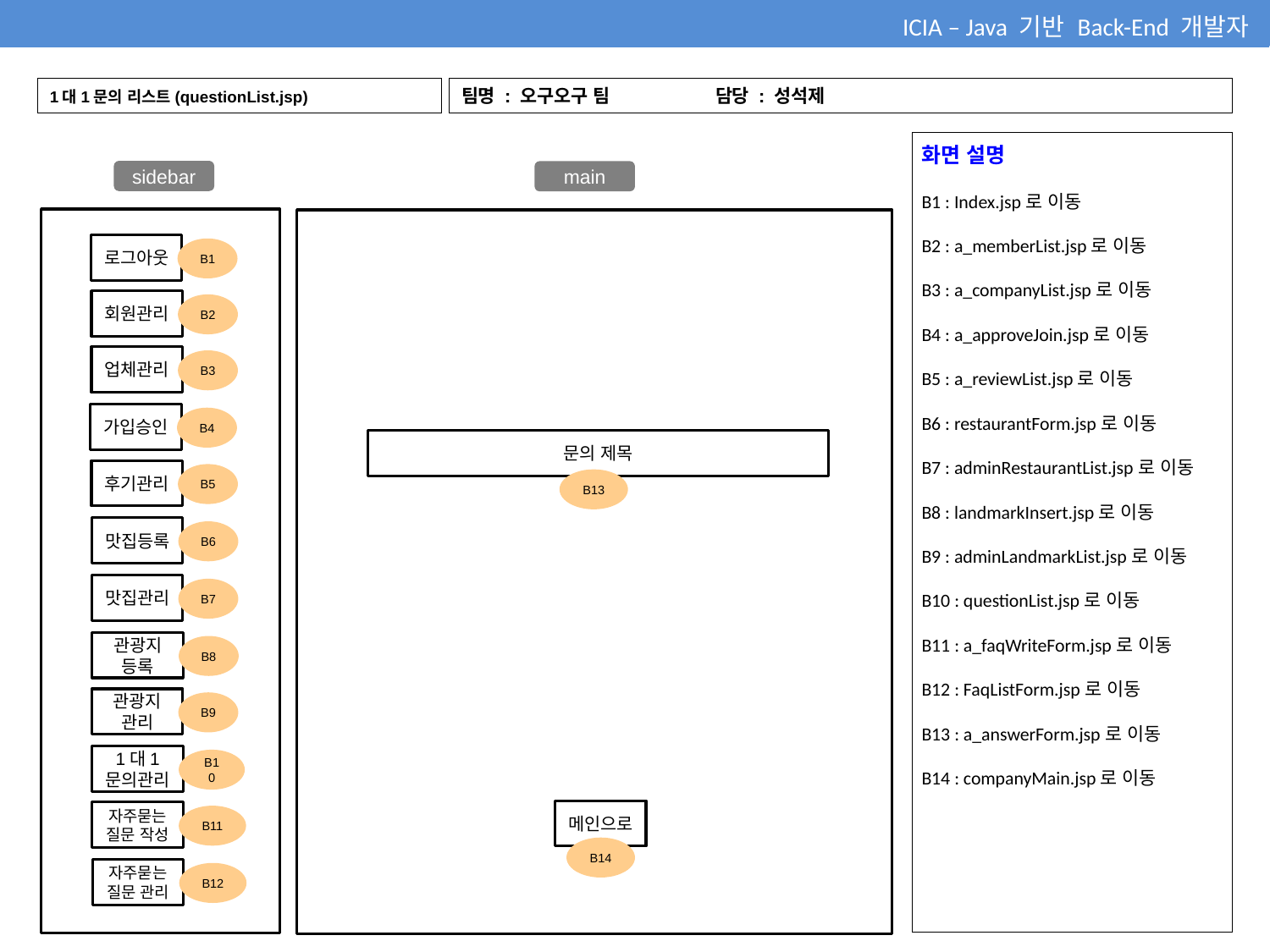

ICIA – Java 기반 Back-End 개발자
1대1문의 리스트(questionList.jsp)
팀명 : 오구오구 팀 	담당 : 성석제
화면 설명

B1 : Index.jsp로 이동

B2 : a_memberList.jsp로 이동

B3 : a_companyList.jsp로 이동

B4 : a_approveJoin.jsp로 이동

B5 : a_reviewList.jsp로 이동

B6 : restaurantForm.jsp로 이동

B7 : adminRestaurantList.jsp로 이동

B8 : landmarkInsert.jsp로 이동

B9 : adminLandmarkList.jsp로 이동

B10 : questionList.jsp로 이동

B11 : a_faqWriteForm.jsp로 이동

B12 : FaqListForm.jsp로 이동

B13 : a_answerForm.jsp로 이동

B14 : companyMain.jsp로 이동
sidebar
main

로그아웃
B1
회원관리
B2
업체관리
B3
가입승인
B4
문의 제목
후기관리
B5
B13
맛집등록
B6
맛집관리
B7
관광지
등록
B8
관광지 관리
B9
1대1
문의관리
B10
메인으로
자주묻는질문 작성
B11
B14
자주묻는질문 관리
B12